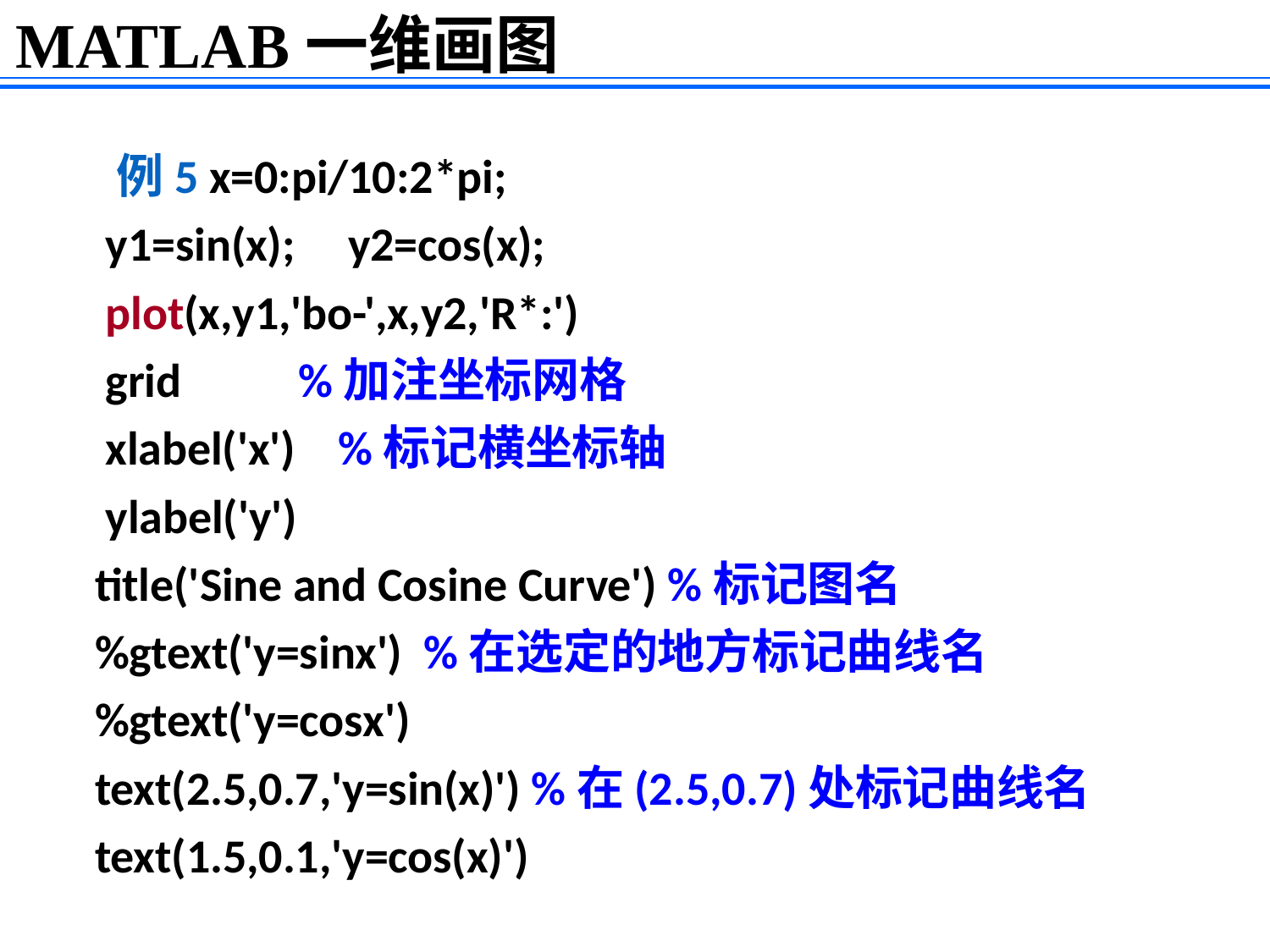

MATLAB一维画图

   例5 x=0:pi/10:2*pi;
   y1=sin(x);     y2=cos(x);
   plot(x,y1,'bo-',x,y2,'R*:')
   grid           %加注坐标网格
   xlabel('x')    %标记横坐标轴
   ylabel('y')
  title('Sine and Cosine Curve') %标记图名
  %gtext('y=sinx')  %在选定的地方标记曲线名
  %gtext('y=cosx')
  text(2.5,0.7,'y=sin(x)') %在(2.5,0.7)处标记曲线名
  text(1.5,0.1,'y=cos(x)')